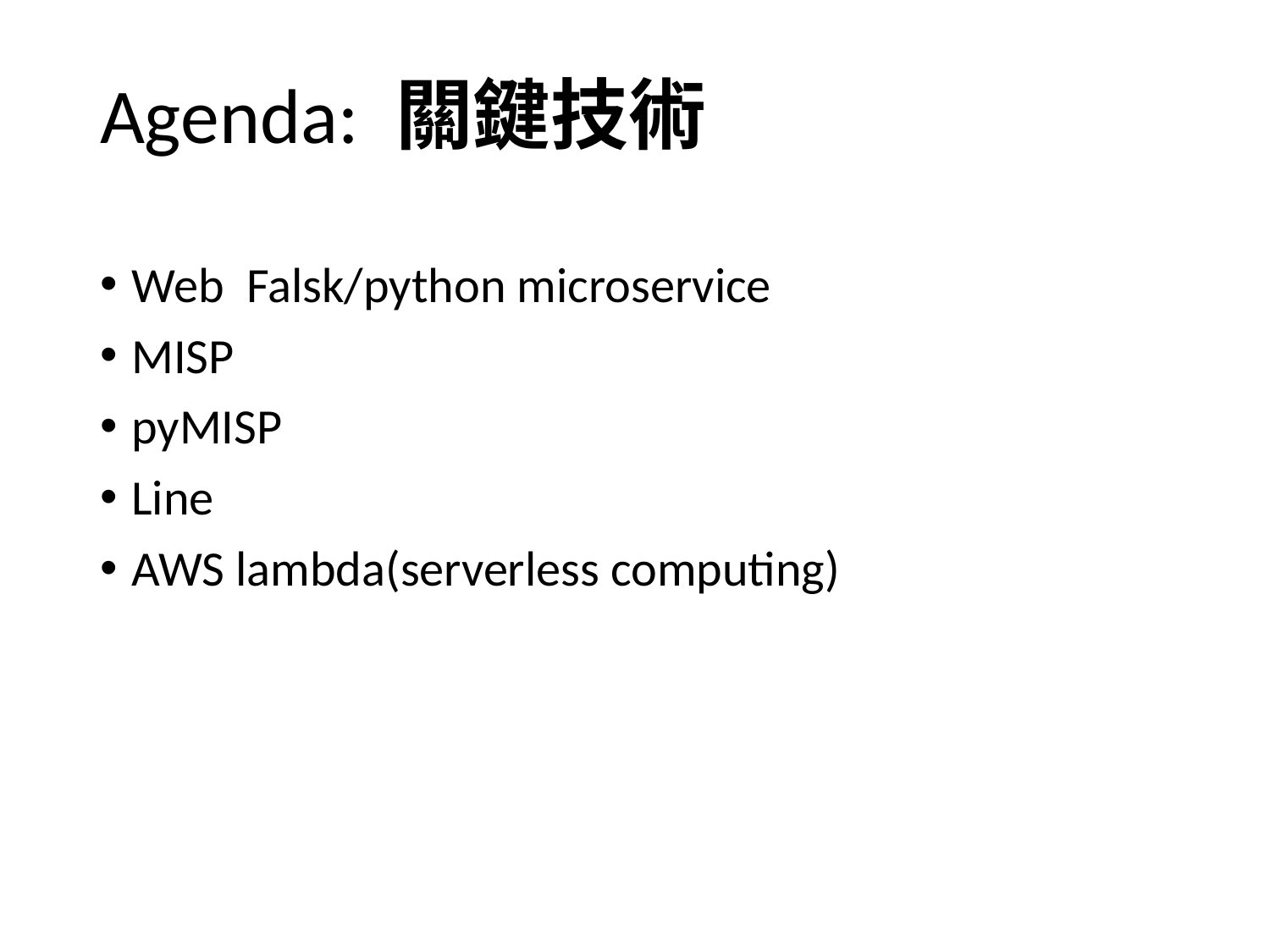

# Agenda: 關鍵技術
Web  Falsk/python microservice
MISP
pyMISP
Line
AWS lambda(serverless computing)